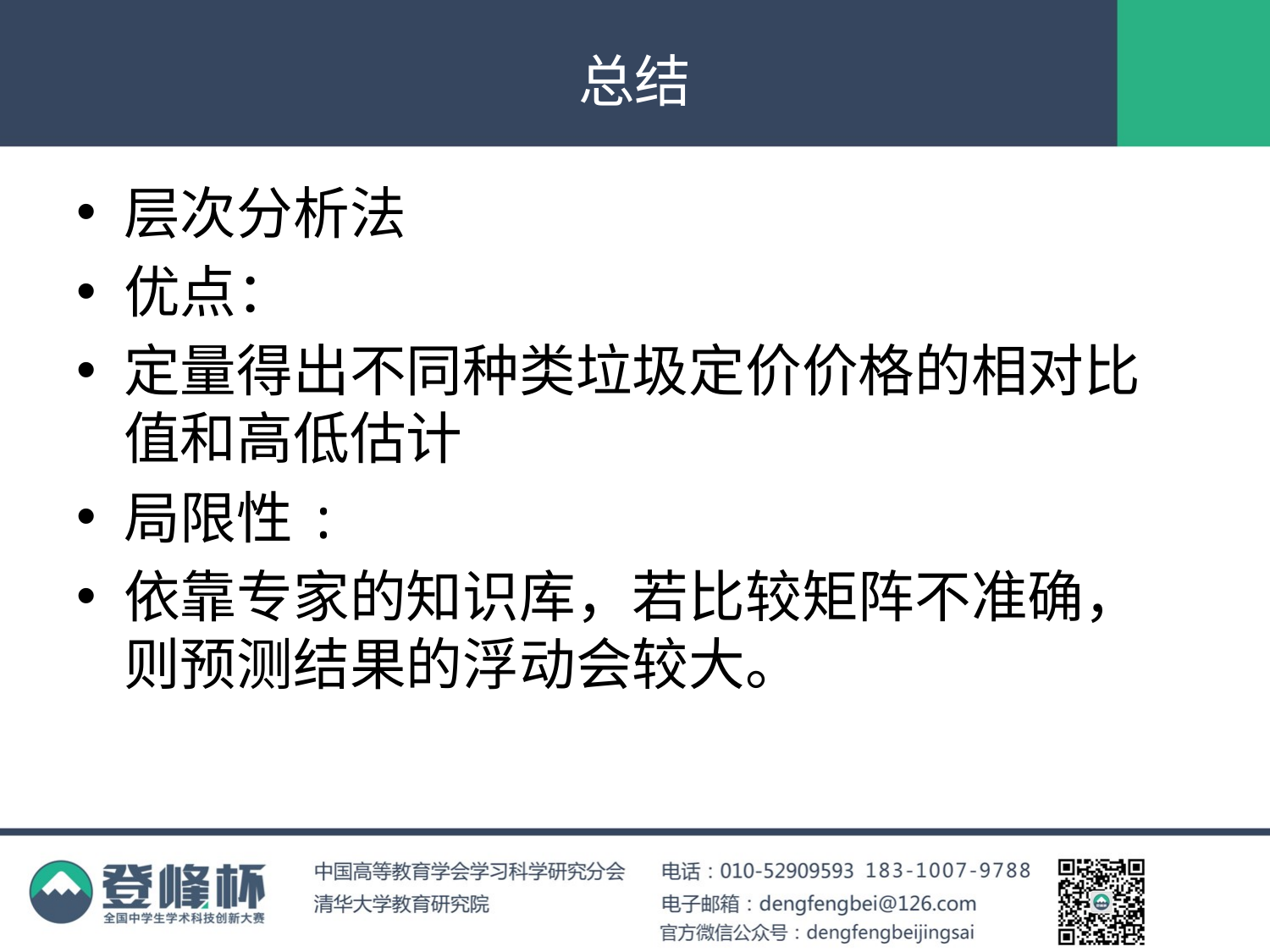

# 总结
层次分析法
优点：
定量得出不同种类垃圾定价价格的相对比值和高低估计
局限性:
依靠专家的知识库，若比较矩阵不准确，则预测结果的浮动会较大。